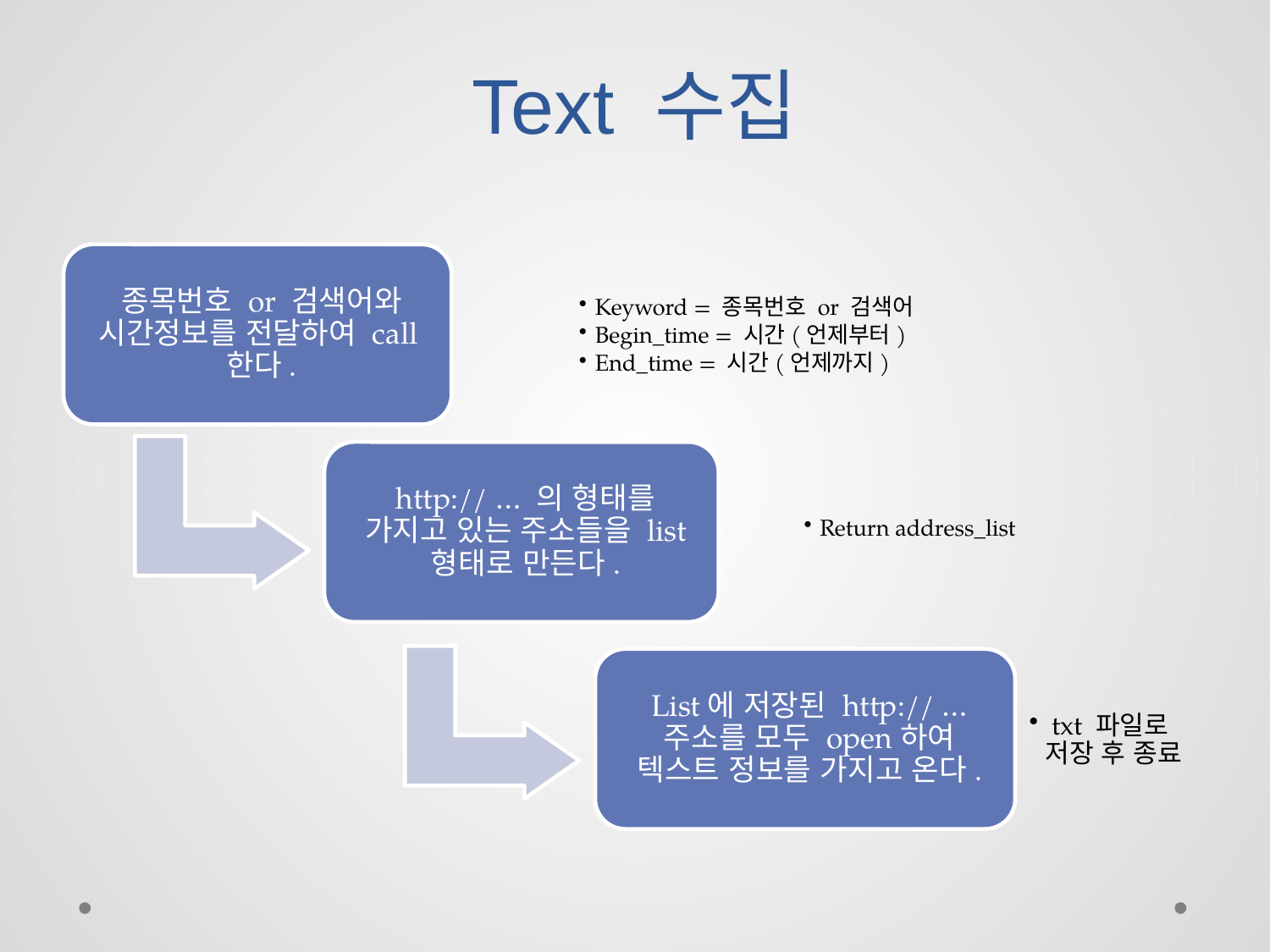

# Text 수집
종목번호 or 검색어와 시간정보를 전달하여 call한다.
Keyword = 종목번호 or 검색어
Begin_time = 시간(언제부터)
End_time = 시간(언제까지)
http:// … 의 형태를 가지고 있는 주소들을 list 형태로 만든다.
Return address_list
List에 저장된 http:// … 주소를 모두 open하여 텍스트 정보를 가지고 온다.
 txt 파일로 저장 후 종료